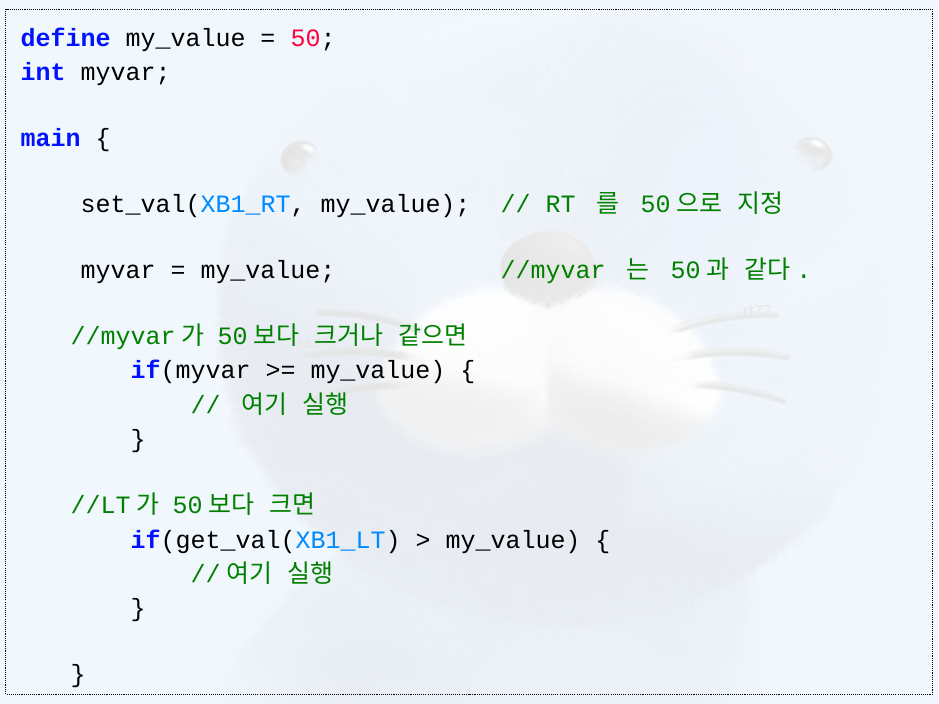

define my_value = 50;
int myvar;

main {

    set_val(XB1_RT, my_value);  // RT 를 50으로 지정

    myvar = my_value;           //myvar 는 50과 같다.

//myvar가 50보다 크거나 같으면
    if(myvar >= my_value) {
        // 여기 실행
    }

//LT가 50보다 크면
    if(get_val(XB1_LT) > my_value) {
        //여기 실행
    }

}